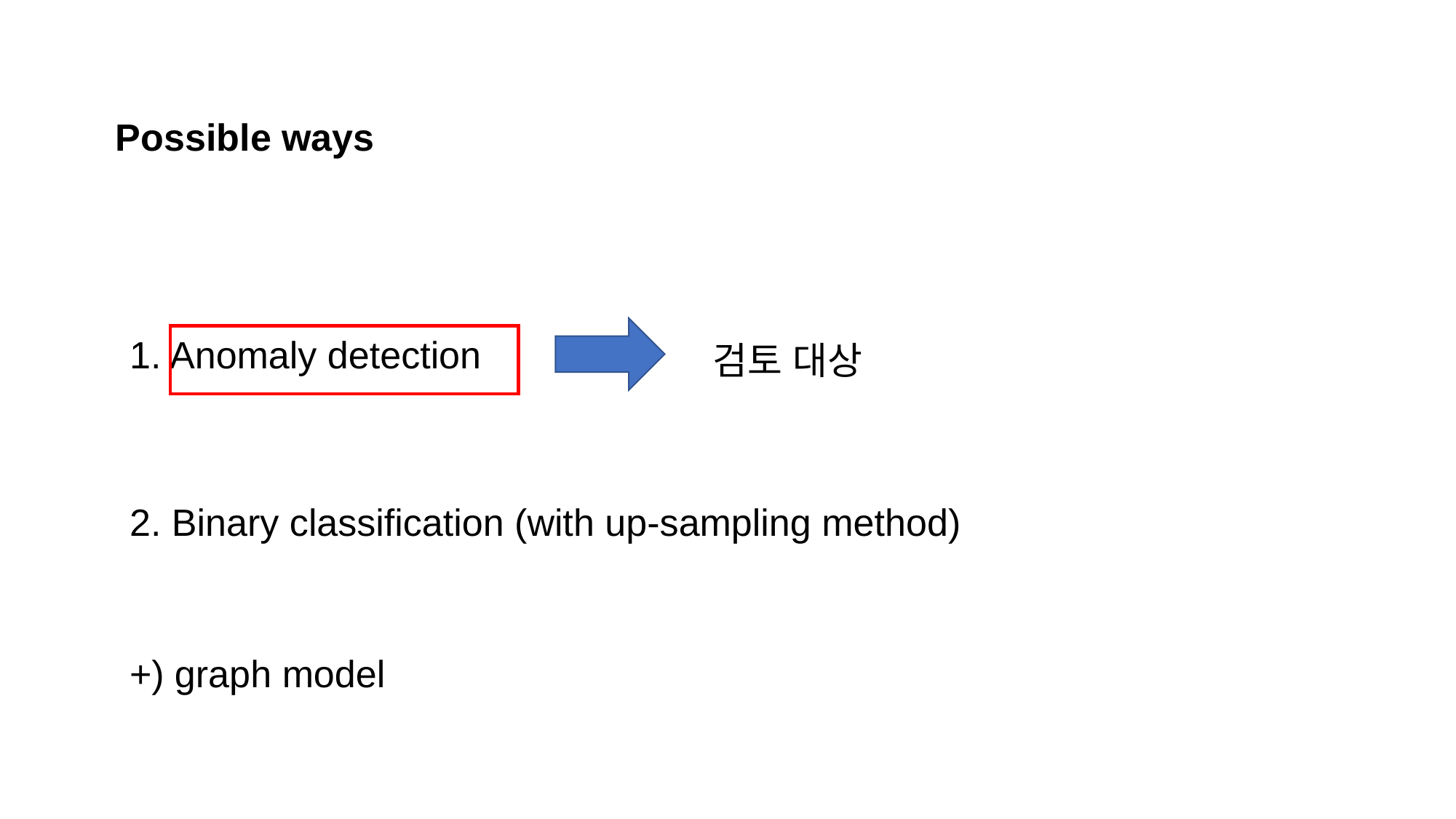

Possible ways

1. Anomaly detection

검토 대상
2. Binary classification (with up-sampling method)
+) graph model